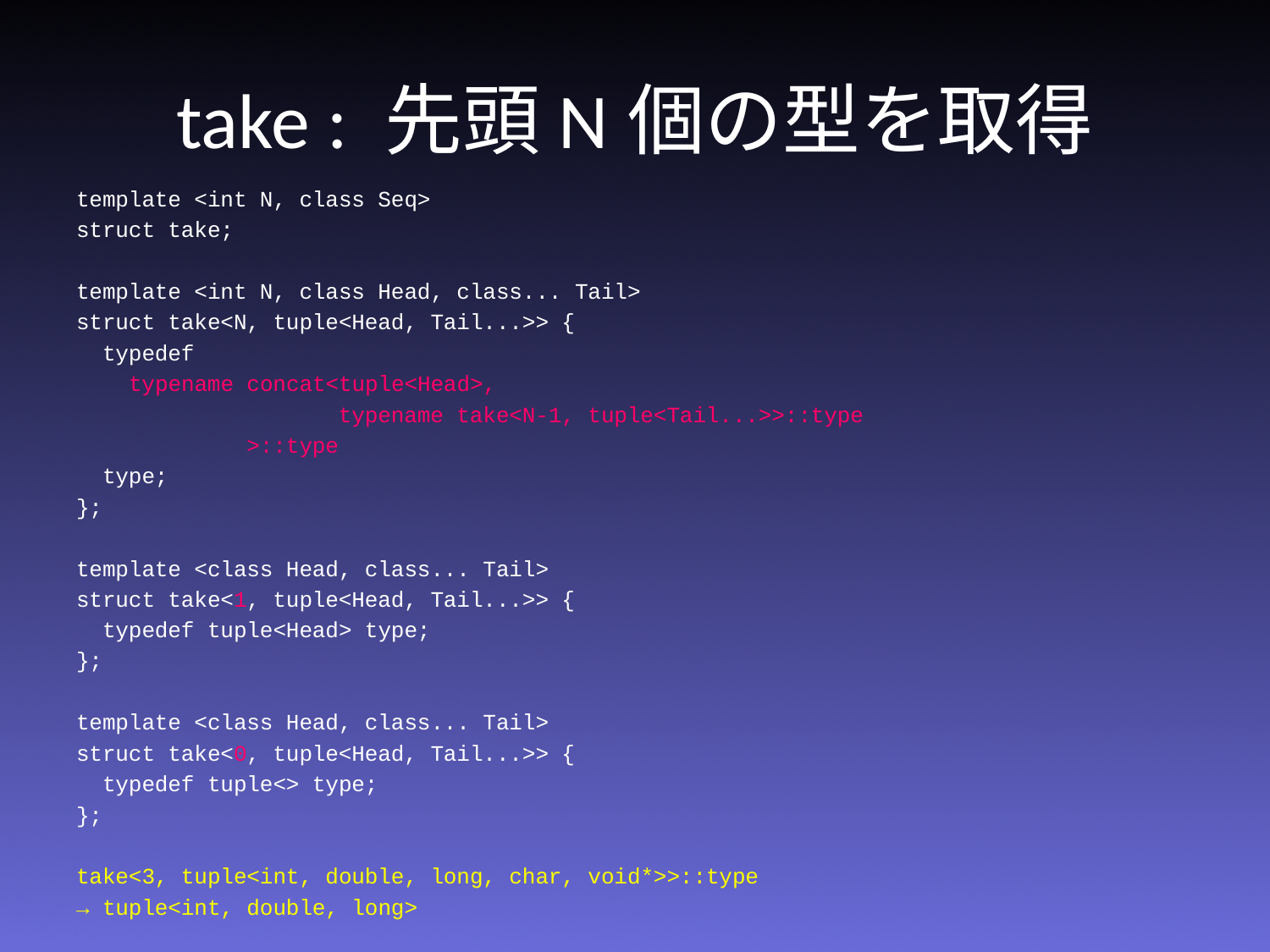

# take : 先頭N個の型を取得
template <int N, class Seq>
struct take;

template <int N, class Head, class... Tail>
struct take<N, tuple<Head, Tail...>> {
  typedef
    typename concat<tuple<Head>,
                    typename take<N-1, tuple<Tail...>>::type
             >::type
  type;
};

template <class Head, class... Tail>
struct take<1, tuple<Head, Tail...>> {
  typedef tuple<Head> type;
};

template <class Head, class... Tail>
struct take<0, tuple<Head, Tail...>> {
  typedef tuple<> type;
};

take<3, tuple<int, double, long, char, void*>>::type
→ tuple<int, double, long>